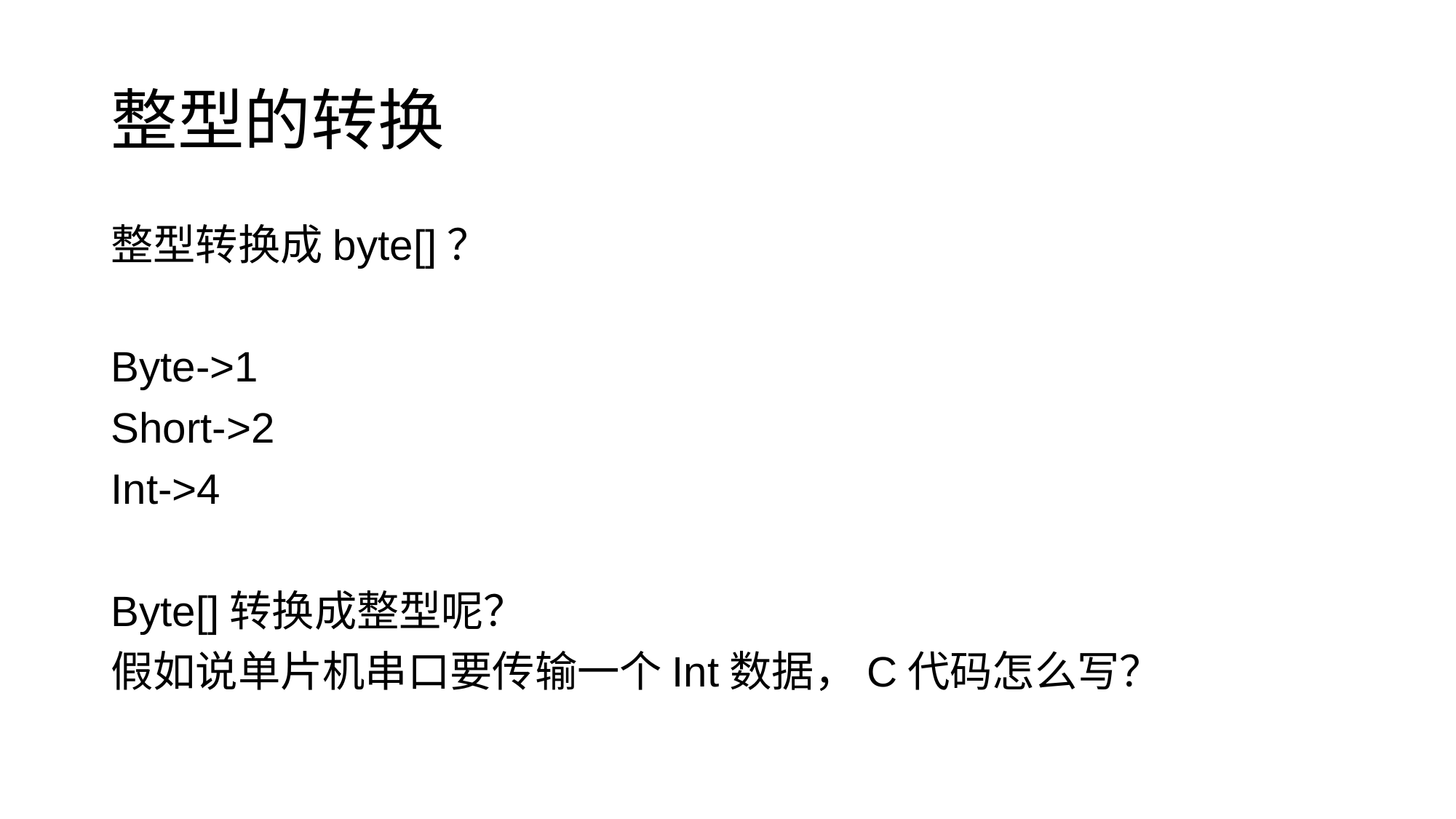

# 整型的转换
整型转换成byte[]？

Byte->1
Short->2
Int->4

Byte[]转换成整型呢？
假如说单片机串口要传输一个Int数据，C代码怎么写？